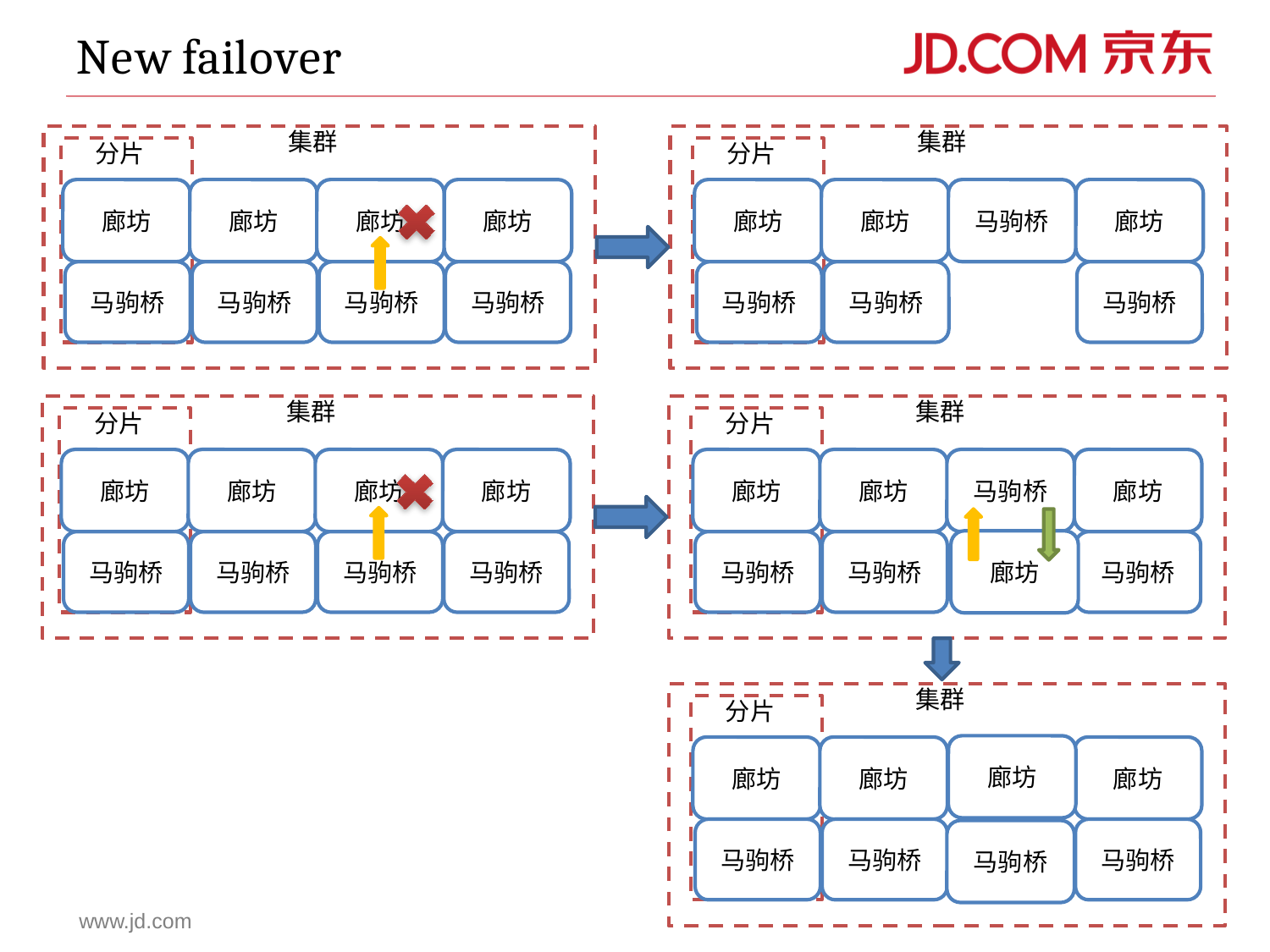

# New failover
集群
集群
分片
分片
廊坊
廊坊
廊坊
廊坊
廊坊
廊坊
廊坊
马驹桥

马驹桥
马驹桥
马驹桥
马驹桥
马驹桥
马驹桥
马驹桥
集群
集群
分片
分片
廊坊
廊坊
廊坊
廊坊
廊坊
廊坊
廊坊
马驹桥

廊坊
马驹桥
马驹桥
马驹桥
马驹桥
马驹桥
马驹桥
马驹桥

集群
分片
廊坊
廊坊
廊坊
廊坊
马驹桥
马驹桥
马驹桥
马驹桥